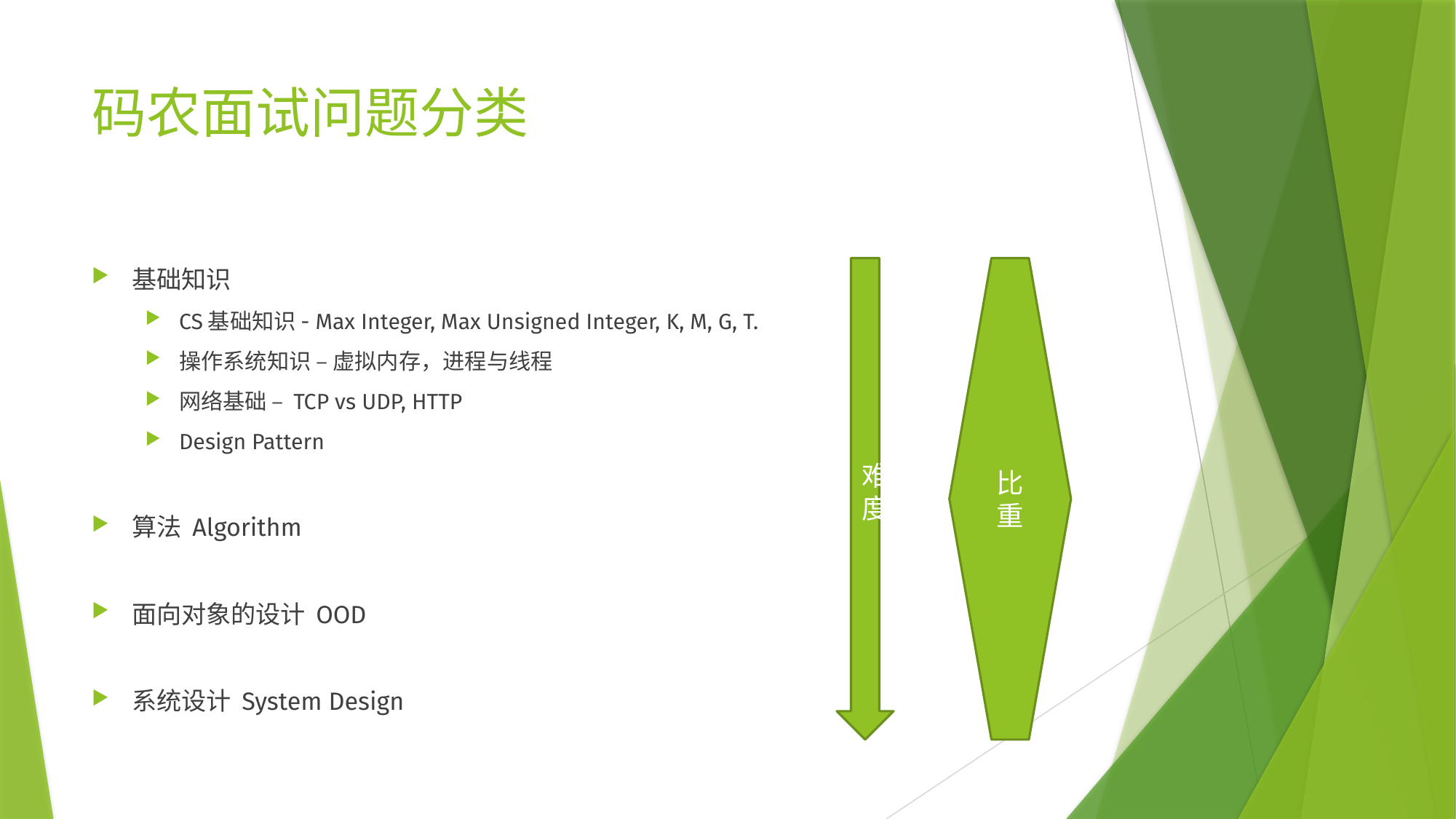

# 码农面试问题分类
基础知识
CS基础知识- Max Integer, Max Unsigned Integer, K, M, G, T.
操作系统知识 – 虚拟内存，进程与线程
网络基础 – TCP vs UDP, HTTP
Design Pattern

算法 Algorithm

面向对象的设计 OOD

系统设计 System Design
难度
比重